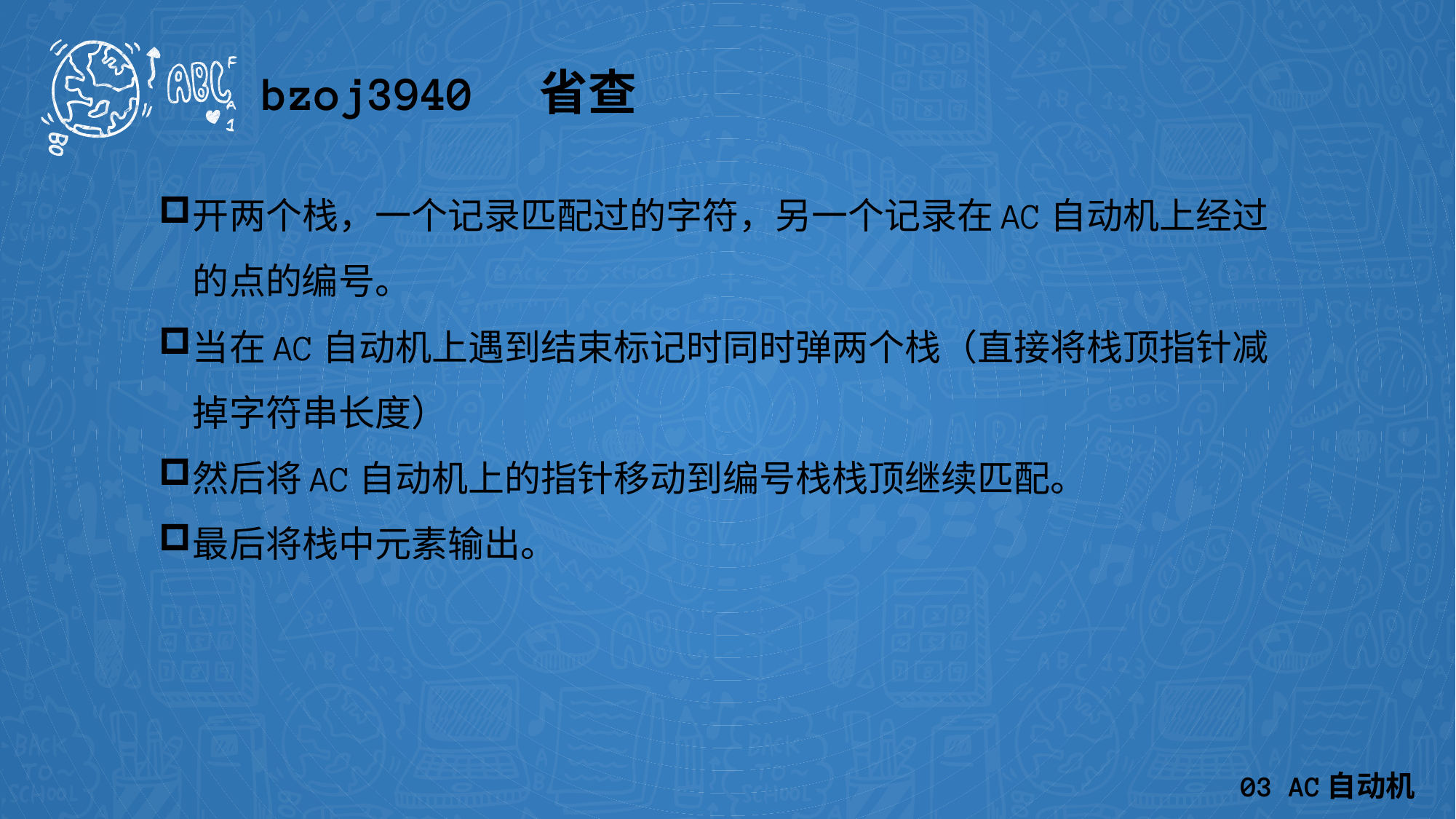

bzoj3940  省查
开两个栈，一个记录匹配过的字符，另一个记录在AC自动机上经过的点的编号。
当在AC自动机上遇到结束标记时同时弹两个栈（直接将栈顶指针减掉字符串长度）
然后将AC自动机上的指针移动到编号栈栈顶继续匹配。
最后将栈中元素输出。
03 AC自动机